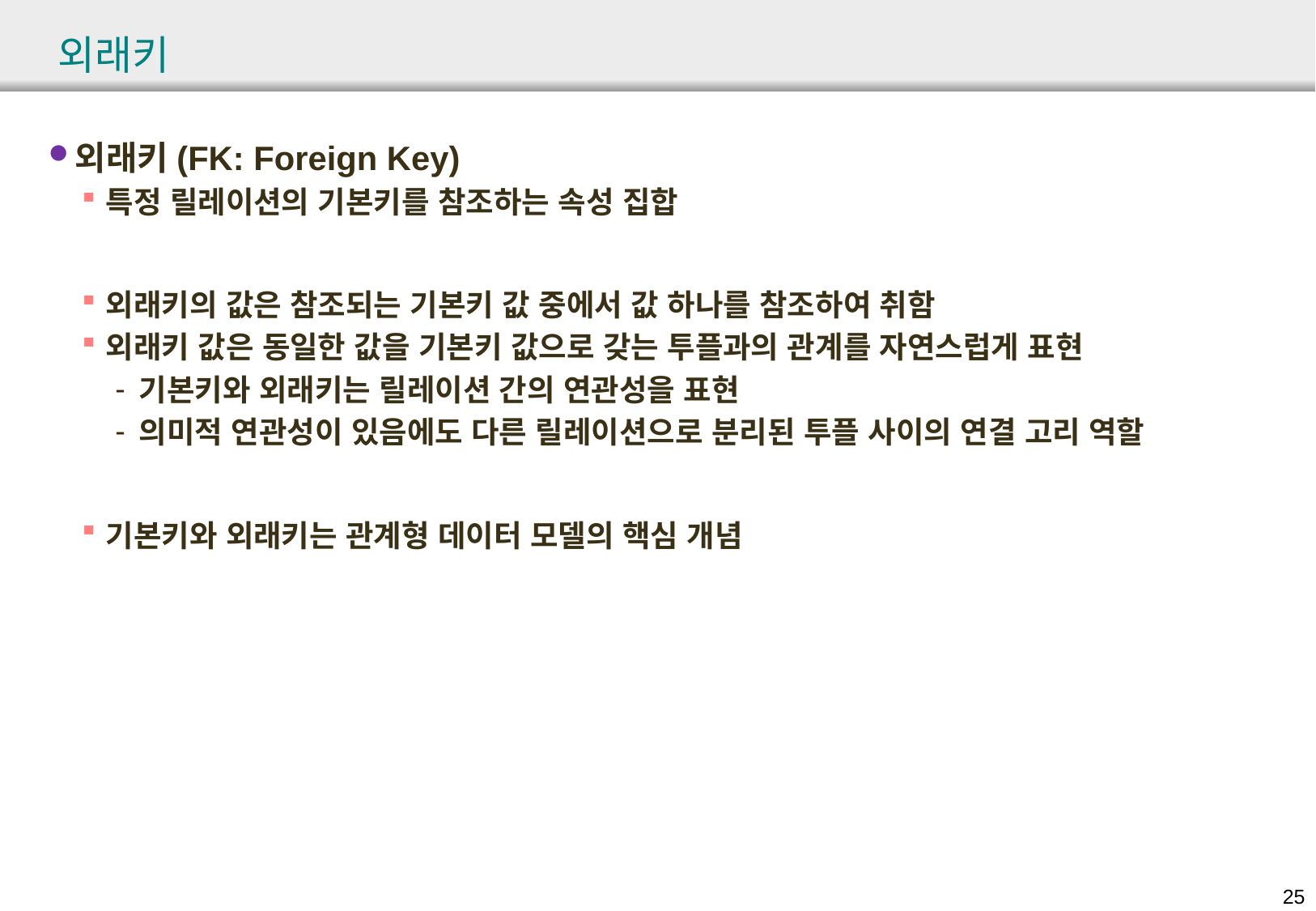

# 외래키
외래키(FK: Foreign Key)
특정 릴레이션의 기본키를 참조하는 속성 집합

외래키의 값은 참조되는 기본키 값 중에서 값 하나를 참조하여 취함
외래키 값은 동일한 값을 기본키 값으로 갖는 투플과의 관계를 자연스럽게 표현
기본키와 외래키는 릴레이션 간의 연관성을 표현
의미적 연관성이 있음에도 다른 릴레이션으로 분리된 투플 사이의 연결 고리 역할

기본키와 외래키는 관계형 데이터 모델의 핵심 개념